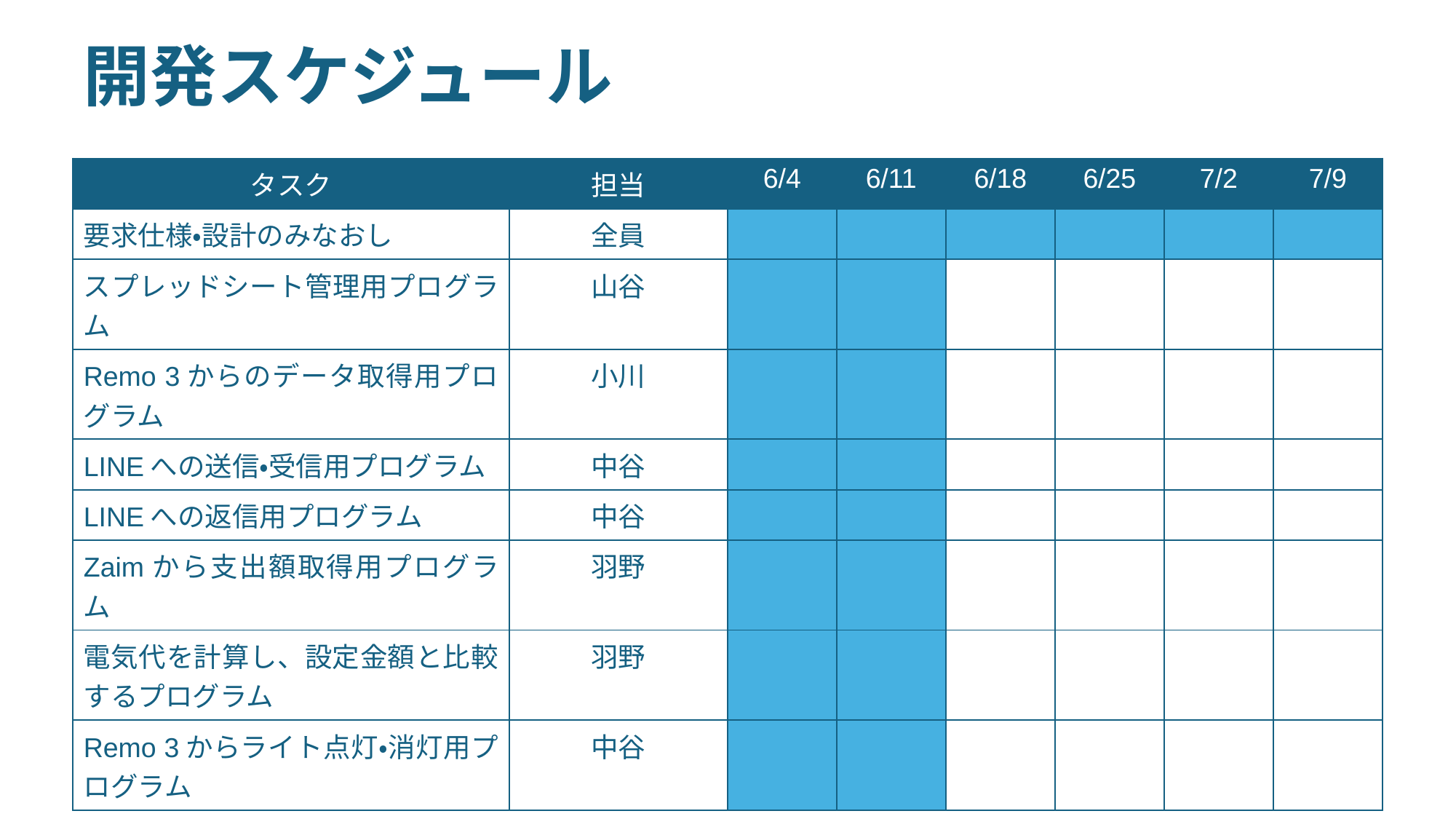

# 開発スケジュール
| タスク | 担当 | 6/4 | 6/11 | 6/18 | 6/25 | 7/2 | 7/9 |
| --- | --- | --- | --- | --- | --- | --- | --- |
| 要求仕様・設計のみなおし | 全員 |  |  |  |  |  |  |
| スプレッドシート管理用プログラム | 山谷 |  |  |  |  |  |  |
| Remo 3からのデータ取得用プログラム | 小川 |  |  |  |  |  |  |
| LINEへの送信・受信用プログラム | 中谷 |  |  |  |  |  |  |
| LINEへの返信用プログラム | 中谷 |  |  |  |  |  |  |
| Zaimから支出額取得用プログラム | 羽野 |  |  |  |  |  |  |
| 電気代を計算し、設定金額と比較するプログラム | 羽野 |  |  |  |  |  |  |
| Remo 3からライト点灯・消灯用プログラム | 中谷 |  |  |  |  |  |  |